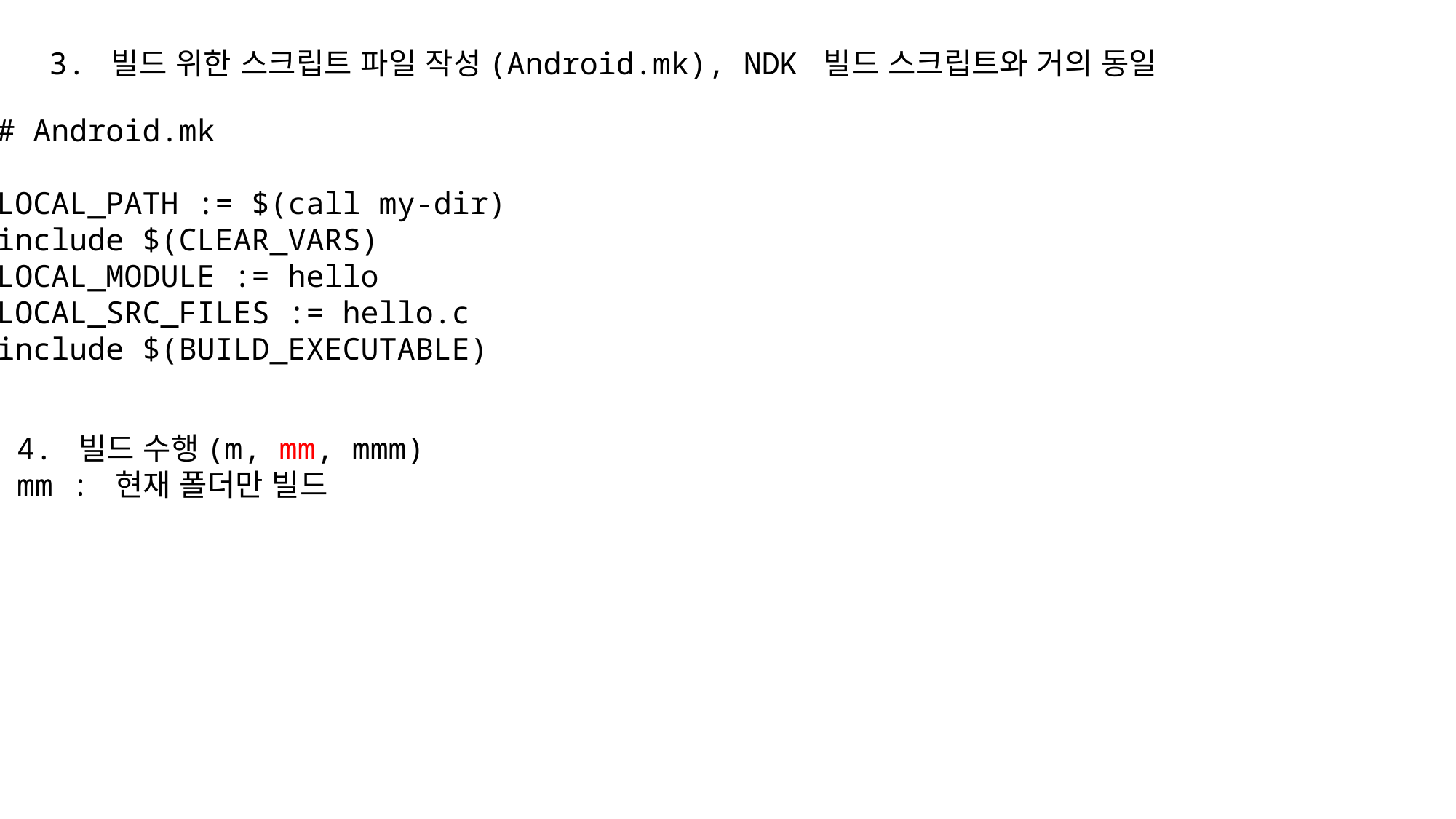

3. 빌드 위한 스크립트 파일 작성(Android.mk), NDK 빌드 스크립트와 거의 동일

# Android.mk

LOCAL_PATH := $(call my-dir)
include $(CLEAR_VARS)
LOCAL_MODULE := hello
LOCAL_SRC_FILES := hello.c
include $(BUILD_EXECUTABLE)
4. 빌드 수행(m, mm, mmm)
mm : 현재 폴더만 빌드